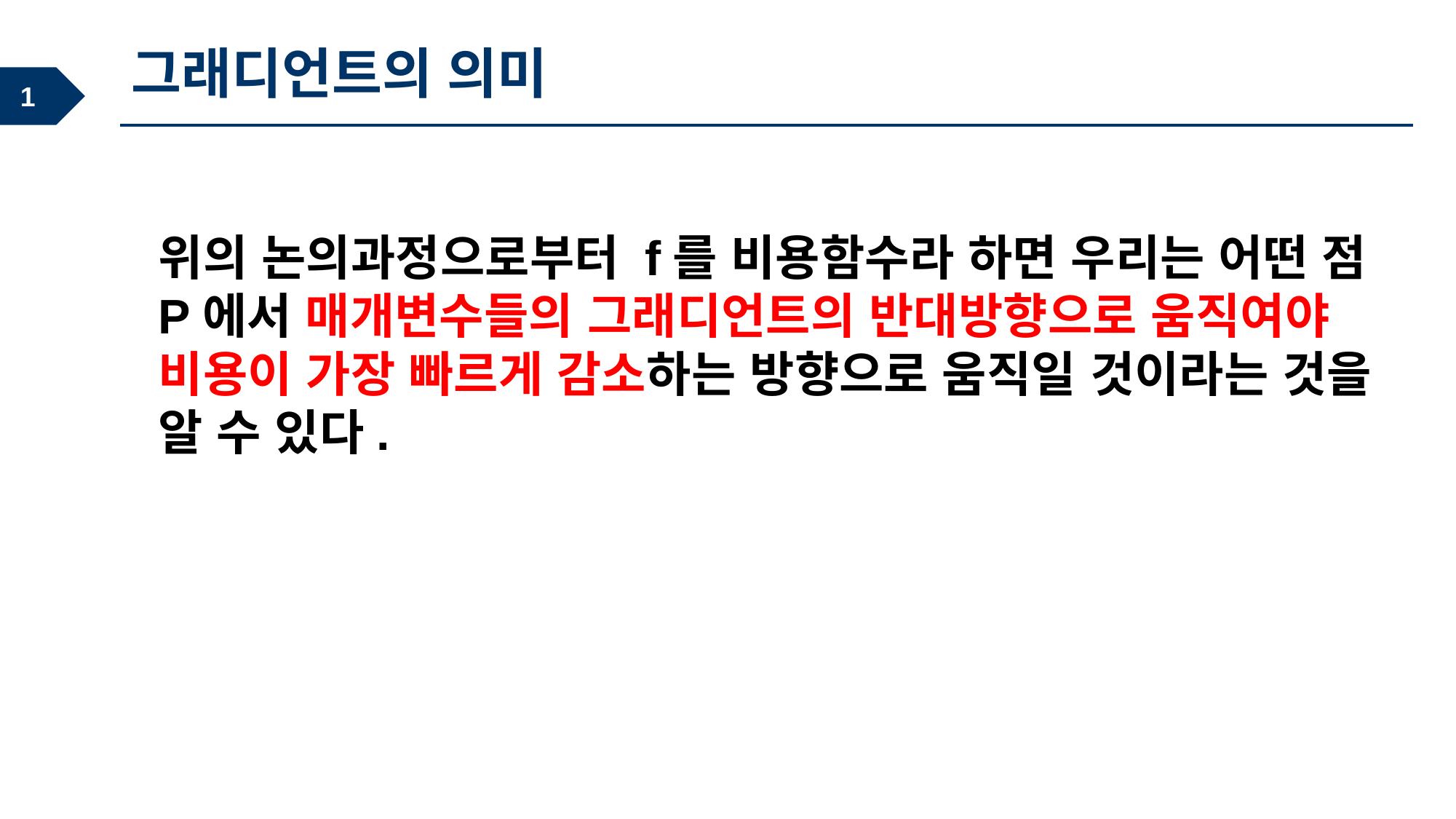

그래디언트의 의미
위의 논의과정으로부터 f를 비용함수라 하면 우리는 어떤 점 P에서 매개변수들의 그래디언트의 반대방향으로 움직여야 비용이 가장 빠르게 감소하는 방향으로 움직일 것이라는 것을 알 수 있다.